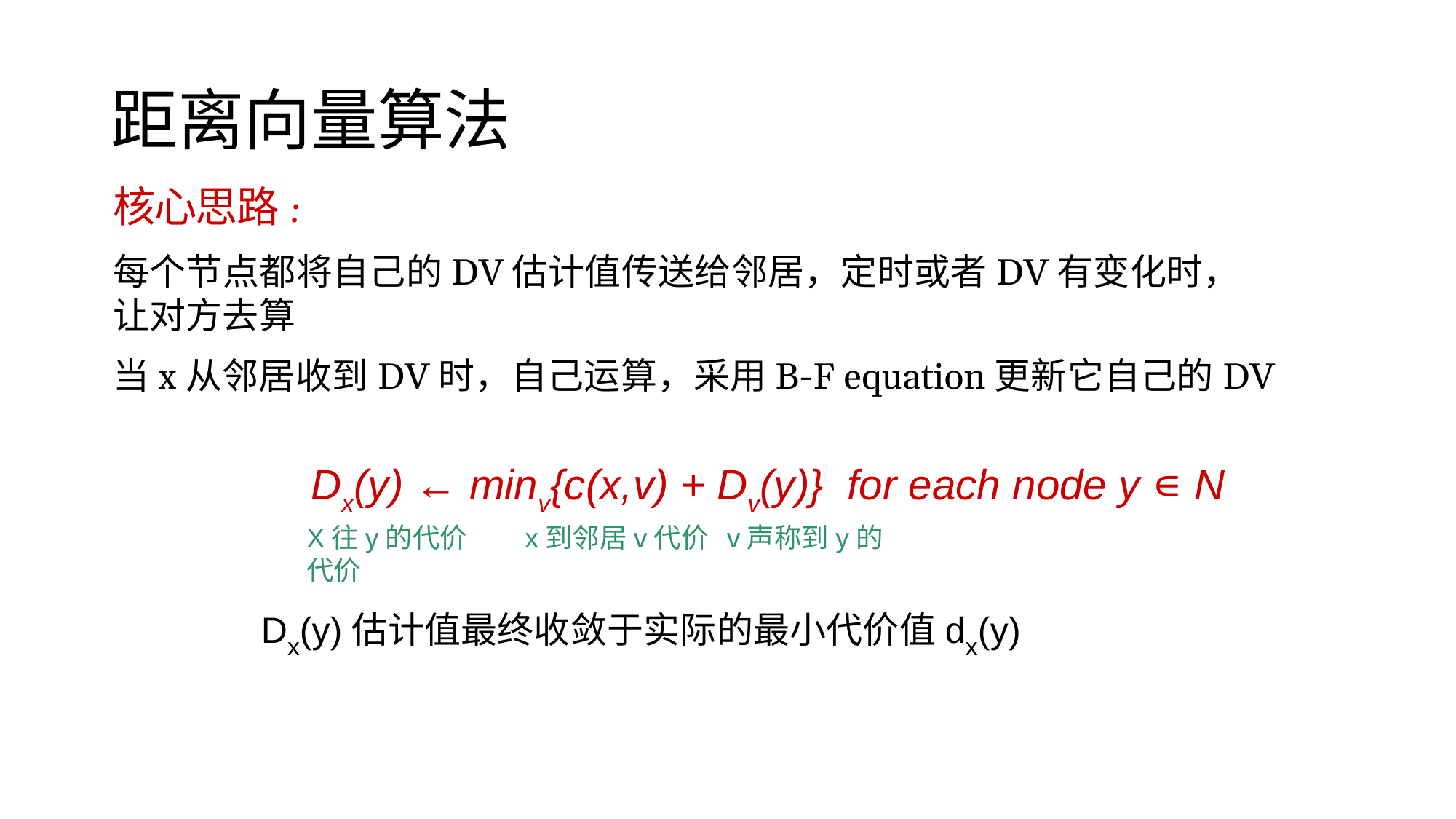

# 距离向量算法
核心思路:
每个节点都将自己的DV估计值传送给邻居，定时或者DV有变化时，让对方去算
当x从邻居收到DV时，自己运算，采用B-F equation更新它自己的DV
Dx(y) ← minv{c(x,v) + Dv(y)}  for each node y ∊ N
X往y的代价	x到邻居v代价 v声称到y的代价
Dx(y)估计值最终收敛于实际的最小代价值dx(y)